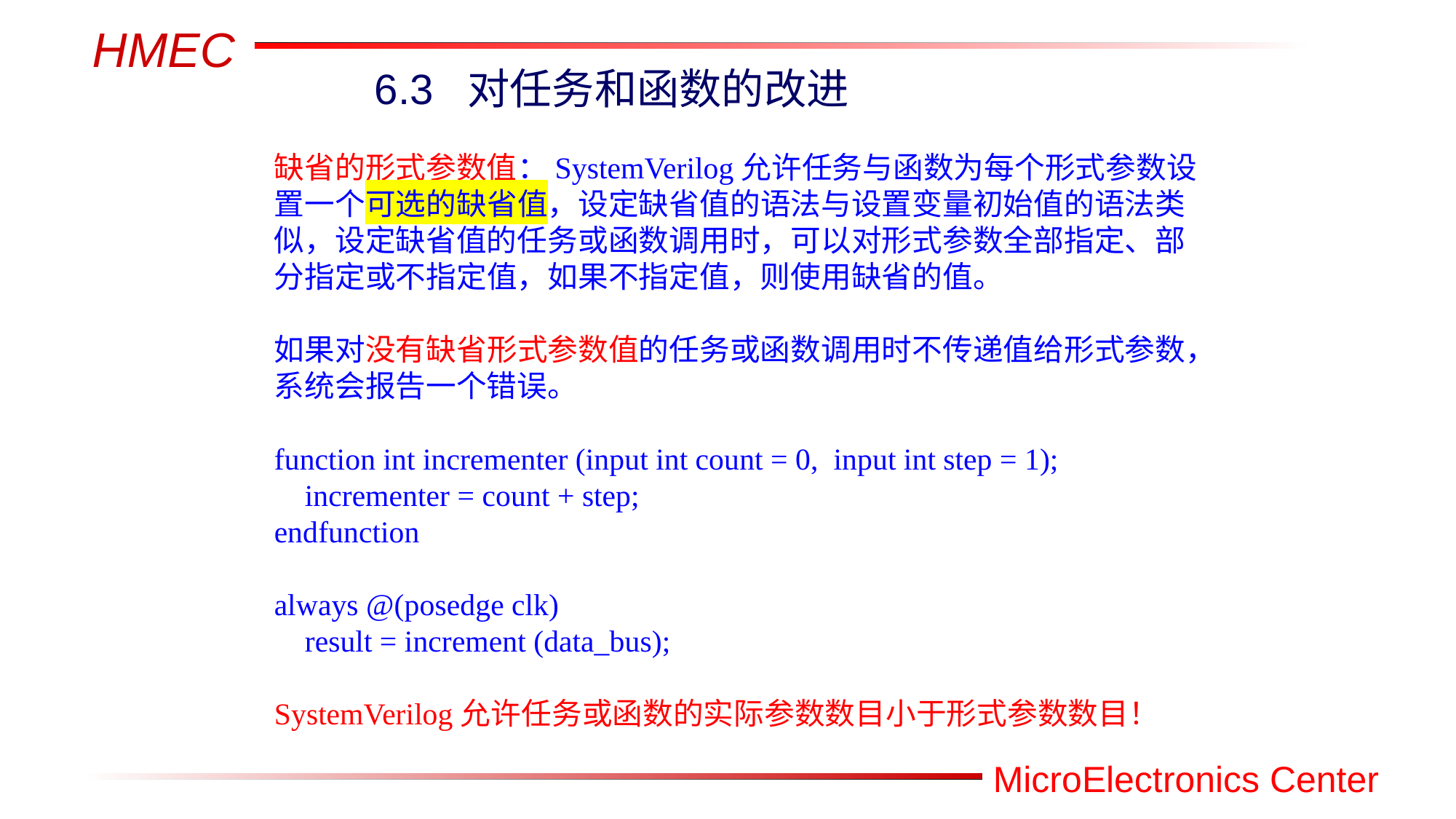

6.3  对任务和函数的改进
缺省的形式参数值：SystemVerilog允许任务与函数为每个形式参数设置一个可选的缺省值，设定缺省值的语法与设置变量初始值的语法类似，设定缺省值的任务或函数调用时，可以对形式参数全部指定、部分指定或不指定值，如果不指定值，则使用缺省的值。

如果对没有缺省形式参数值的任务或函数调用时不传递值给形式参数，系统会报告一个错误。

function int incrementer (input int count = 0,  input int step = 1);
    incrementer = count + step;
endfunction

always @(posedge clk)
    result = increment (data_bus);

SystemVerilog允许任务或函数的实际参数数目小于形式参数数目！